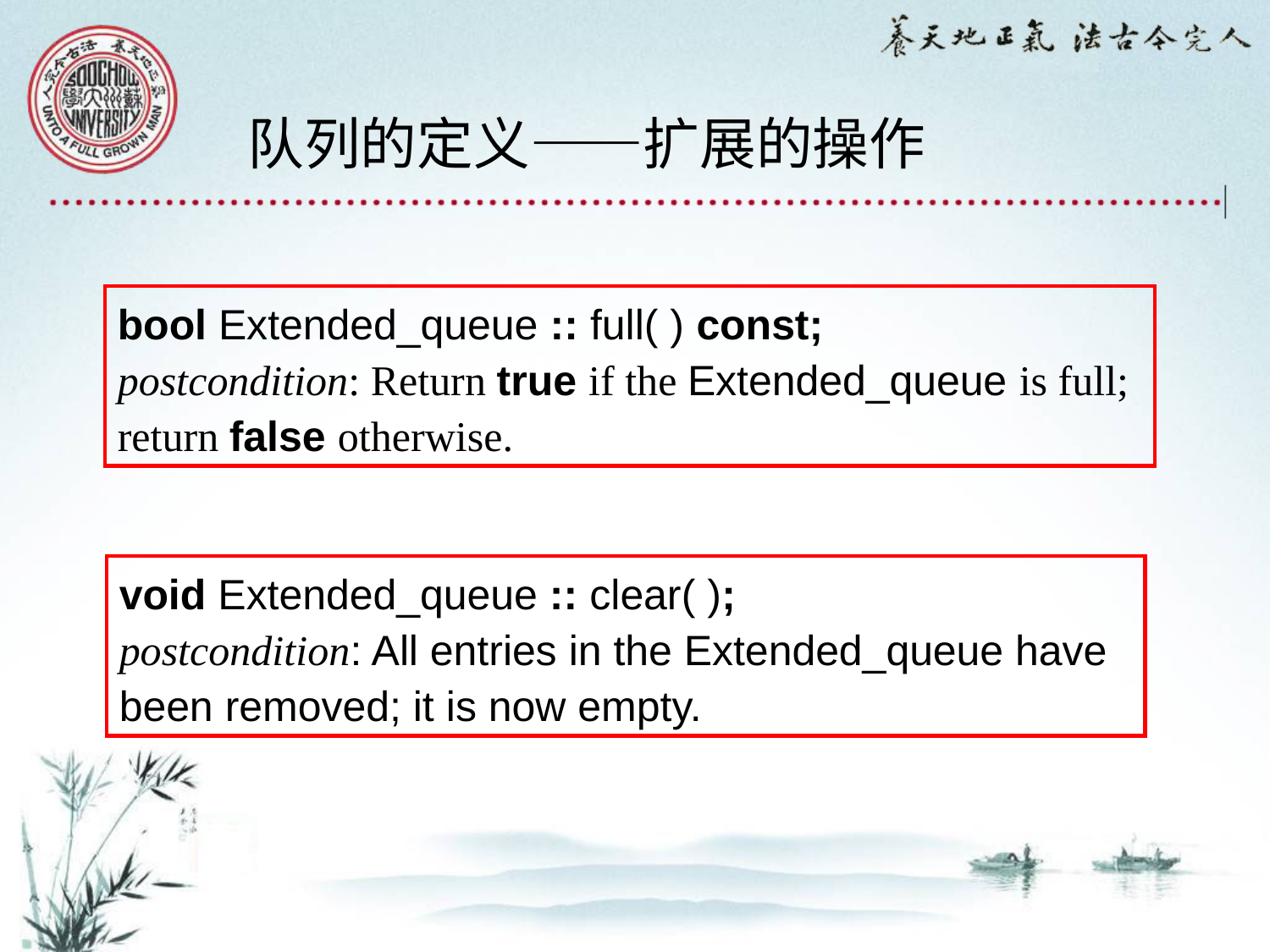

队列的定义——扩展的操作
bool Extended_queue :: full( ) const;
postcondition: Return true if the Extended_queue is full; return false otherwise.
void Extended_queue :: clear( );
postcondition: All entries in the Extended_queue have been removed; it is now empty.